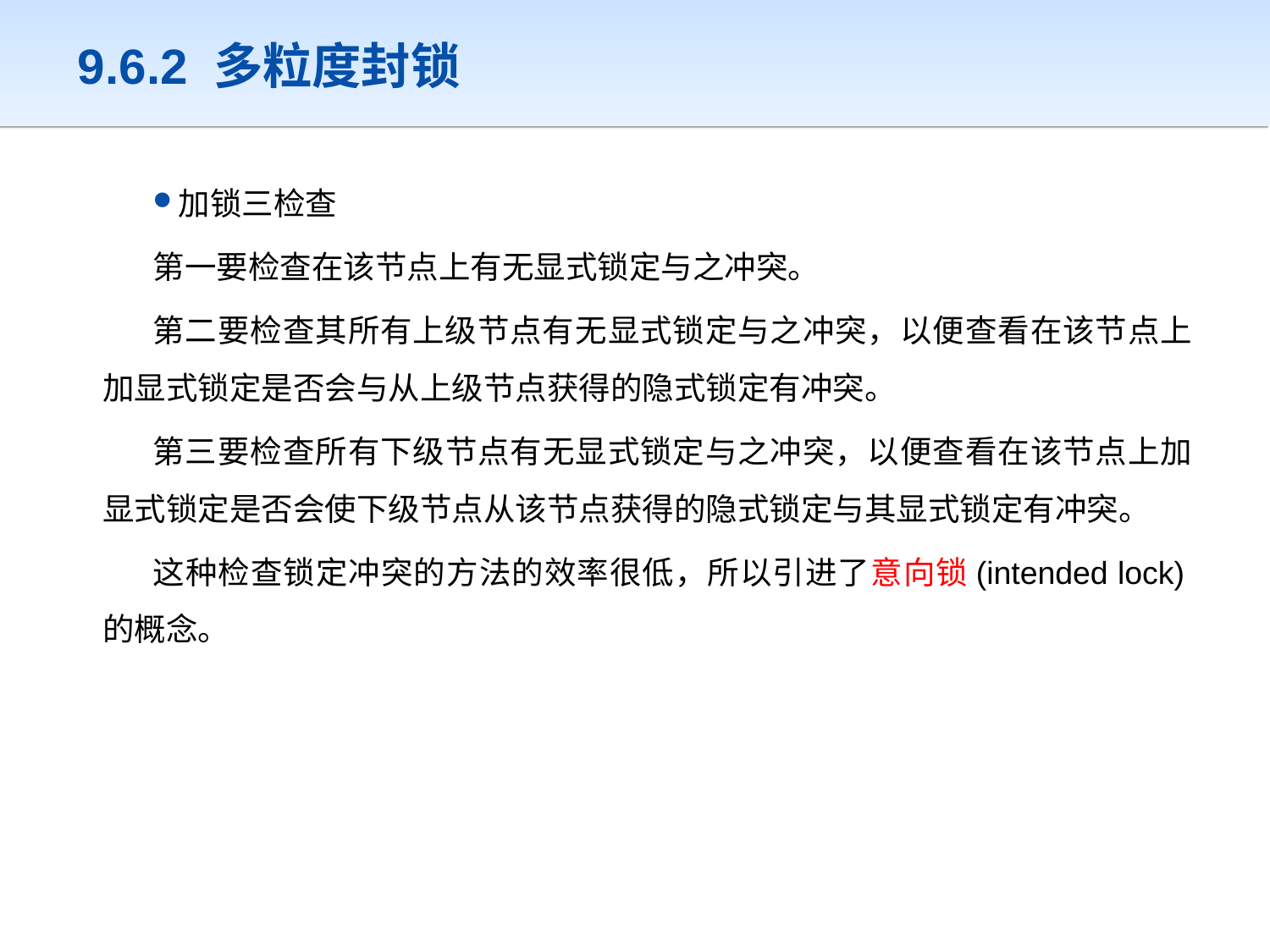

# 9.6.2 多粒度封锁
加锁三检查
第一要检查在该节点上有无显式锁定与之冲突。
第二要检查其所有上级节点有无显式锁定与之冲突，以便查看在该节点上加显式锁定是否会与从上级节点获得的隐式锁定有冲突。
第三要检查所有下级节点有无显式锁定与之冲突，以便查看在该节点上加显式锁定是否会使下级节点从该节点获得的隐式锁定与其显式锁定有冲突。
这种检查锁定冲突的方法的效率很低，所以引进了意向锁(intended lock)的概念。